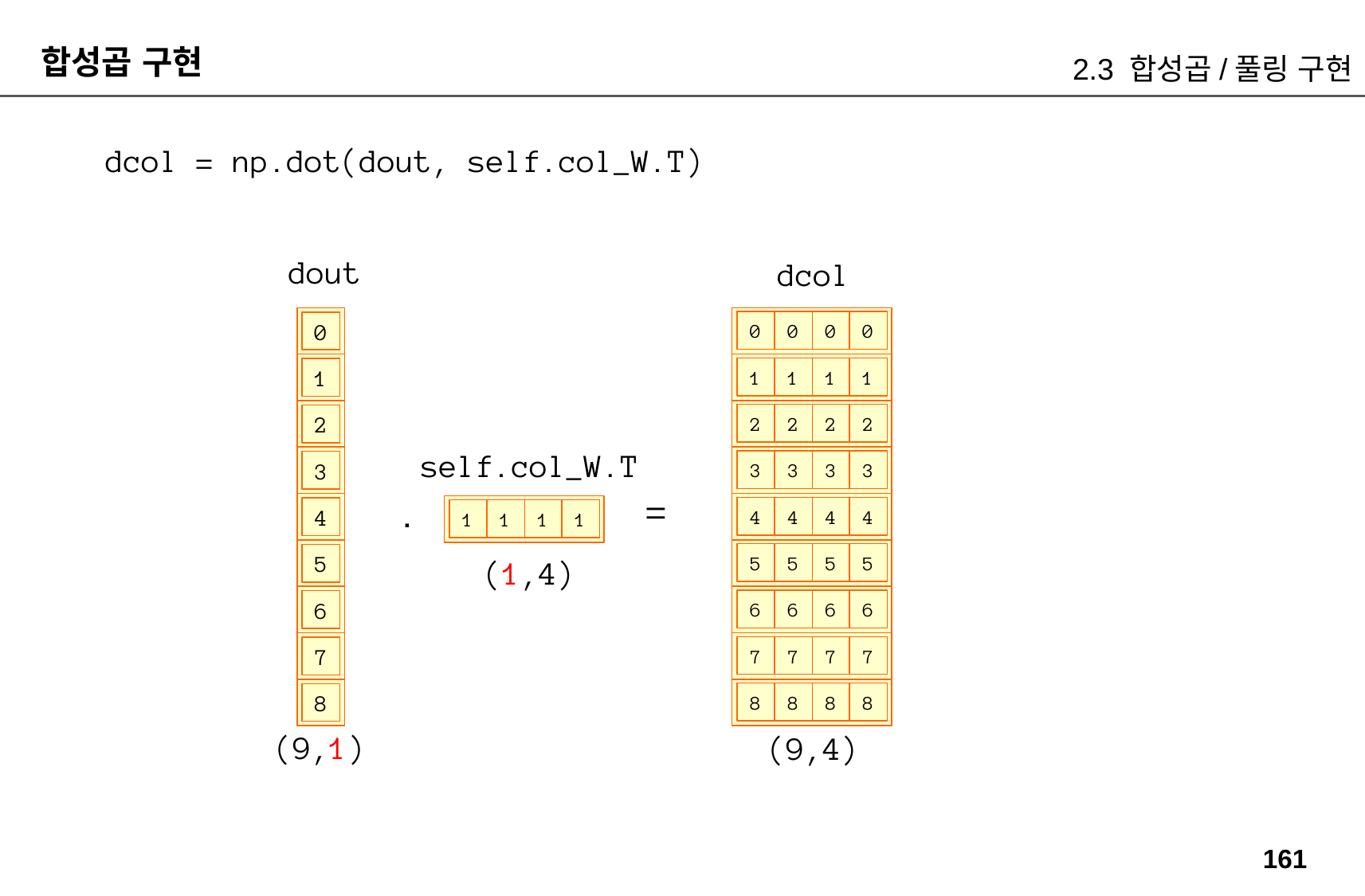

합성곱 구현
2.3 합성곱/풀링 구현
dcol = np.dot(dout, self.col_W.T)
dout
dcol

0
0
0
0
0

1
1
1
1
1

2
2
2
2
2
self.col_W.T

3
3
3
3
3
=
.

4
4
4
4
4
1
1
1
1

5
5
5
5
5
(1,4)

6
6
6
6
6

7
7
7
7
7

8
8
8
8
8
(9,1)
(9,4)